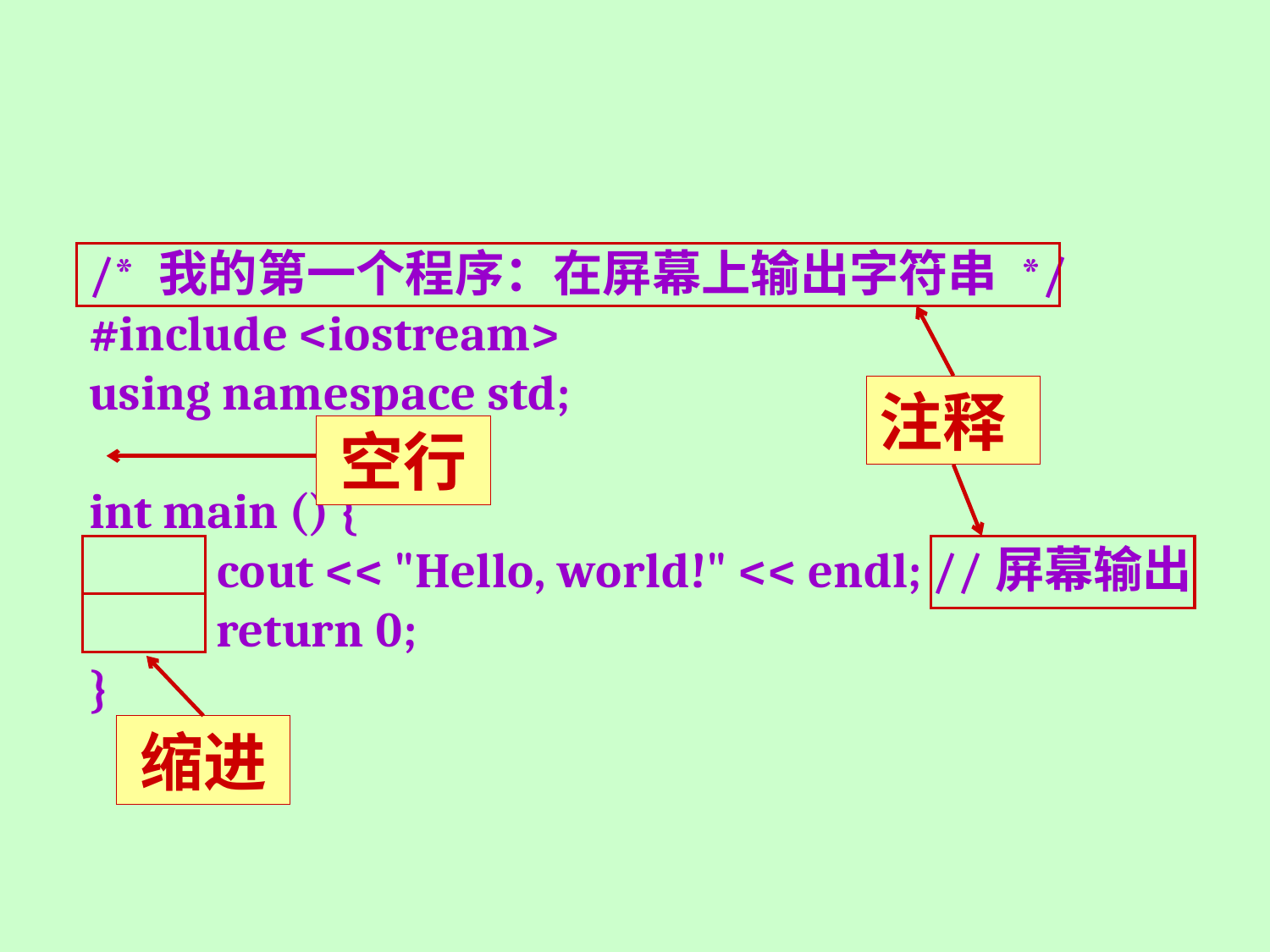

/* 我的第一个程序：在屏幕上输出字符串 */
#include <iostream>
using namespace std;

int main () {
	cout << "Hello, world!" << endl; //屏幕输出
	return 0;
}

注释
空行

缩进
51